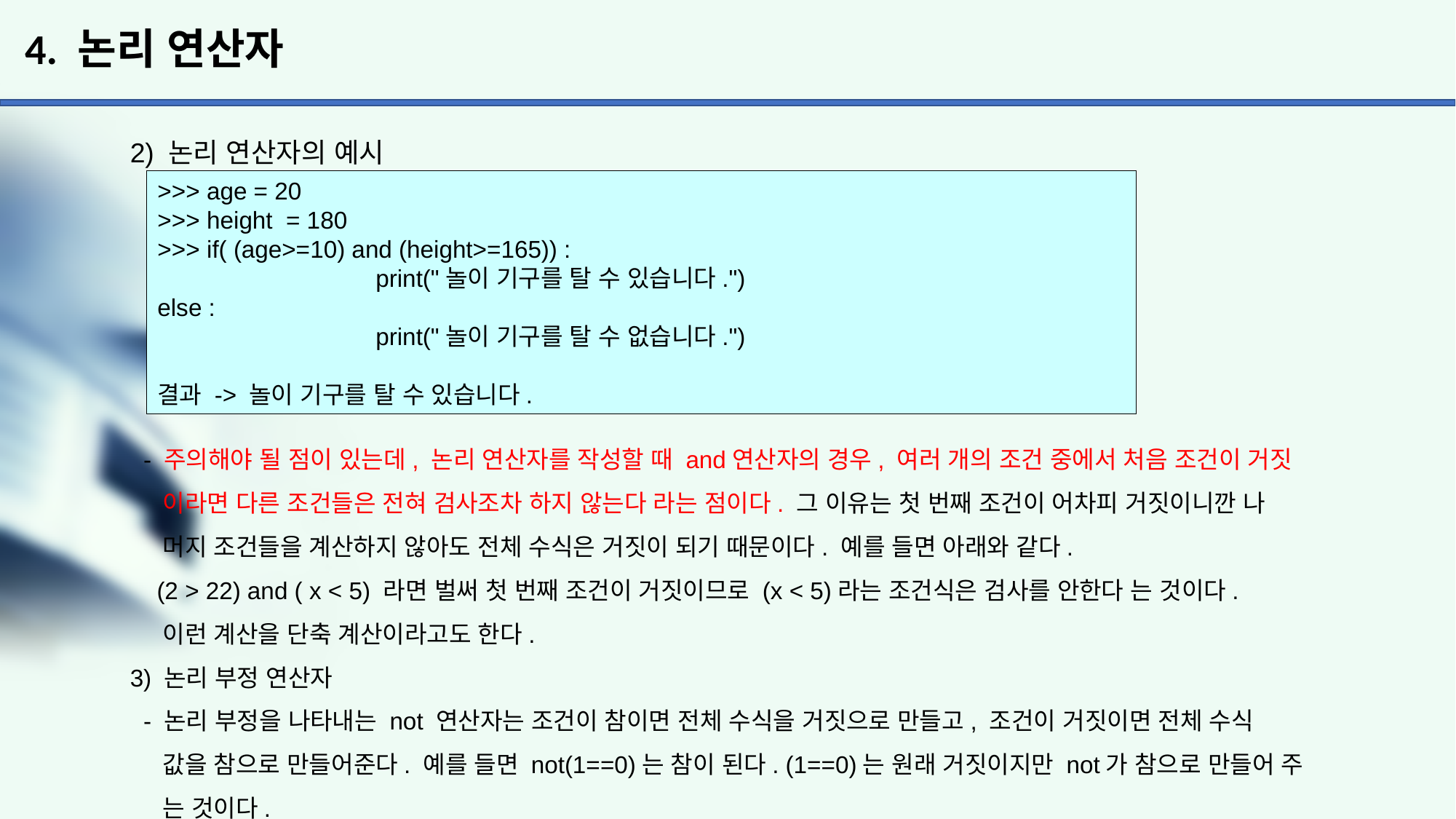

# 4. 논리 연산자
2) 논리 연산자의 예시

  - 주의해야 될 점이 있는데, 논리 연산자를 작성할 때 and연산자의 경우, 여러 개의 조건 중에서 처음 조건이 거짓
    이라면 다른 조건들은 전혀 검사조차 하지 않는다 라는 점이다. 그 이유는 첫 번째 조건이 어차피 거짓이니깐 나
    머지 조건들을 계산하지 않아도 전체 수식은 거짓이 되기 때문이다. 예를 들면 아래와 같다.
    (2 > 22) and ( x < 5) 라면 벌써 첫 번째 조건이 거짓이므로 (x < 5)라는 조건식은 검사를 안한다 는 것이다.
    이런 계산을 단축 계산이라고도 한다.
3) 논리 부정 연산자
  - 논리 부정을 나타내는 not 연산자는 조건이 참이면 전체 수식을 거짓으로 만들고, 조건이 거짓이면 전체 수식
    값을 참으로 만들어준다. 예를 들면 not(1==0)는 참이 된다. (1==0)는 원래 거짓이지만 not가 참으로 만들어 주
    는 것이다.
>>> age = 20
>>> height  = 180
>>> if( (age>=10) and (height>=165)) :
		print("놀이 기구를 탈 수 있습니다.")
else :
		print("놀이 기구를 탈 수 없습니다.")

결과 -> 놀이 기구를 탈 수 있습니다.